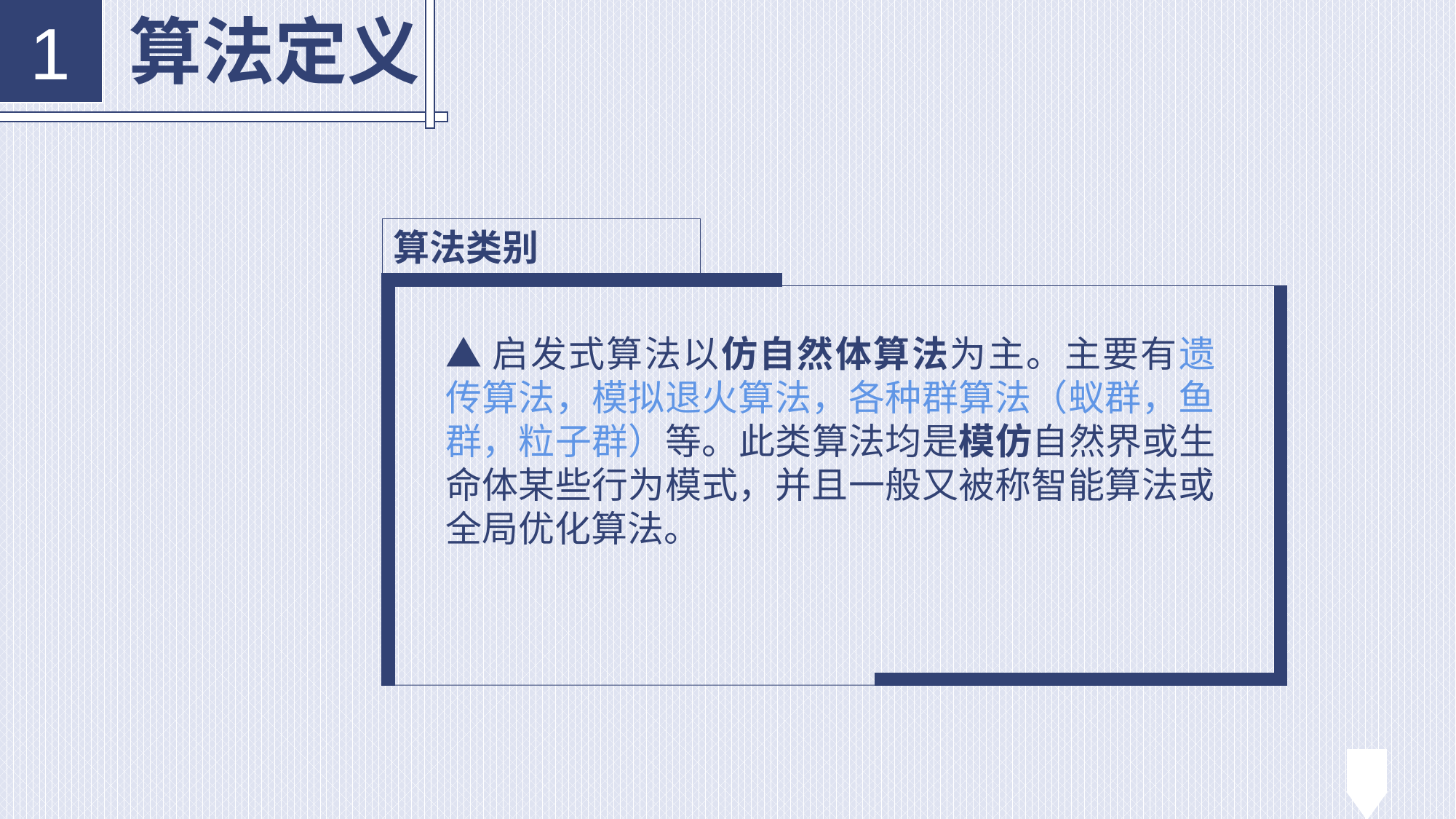

算法定义

1

算法类别

▲启发式算法以仿自然体算法为主。主要有遗传算法，模拟退火算法，各种群算法（蚁群，鱼群，粒子群）等。此类算法均是模仿自然界或生命体某些行为模式，并且一般又被称智能算法或全局优化算法。

6